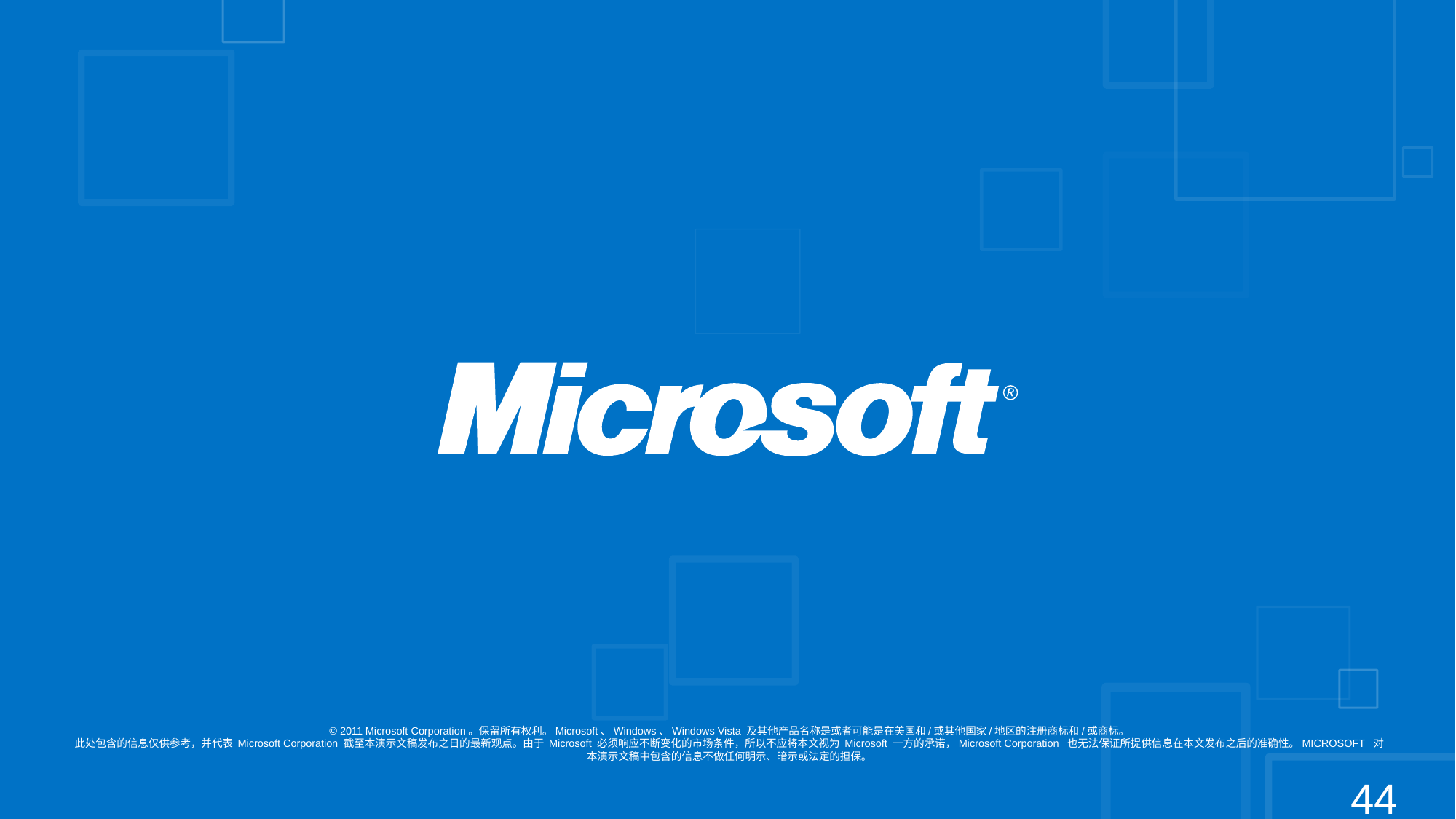

© 2011 Microsoft Corporation。保留所有权利。Microsoft、Windows、Windows Vista 及其他产品名称是或者可能是在美国和/或其他国家/地区的注册商标和/或商标。
此处包含的信息仅供参考，并代表 Microsoft Corporation 截至本演示文稿发布之日的最新观点。由于 Microsoft 必须响应不断变化的市场条件，所以不应将本文视为 Microsoft 一方的承诺，Microsoft Corporation  也无法保证所提供信息在本文发布之后的准确性。MICROSOFT  对本演示文稿中包含的信息不做任何明示、暗示或法定的担保。
44